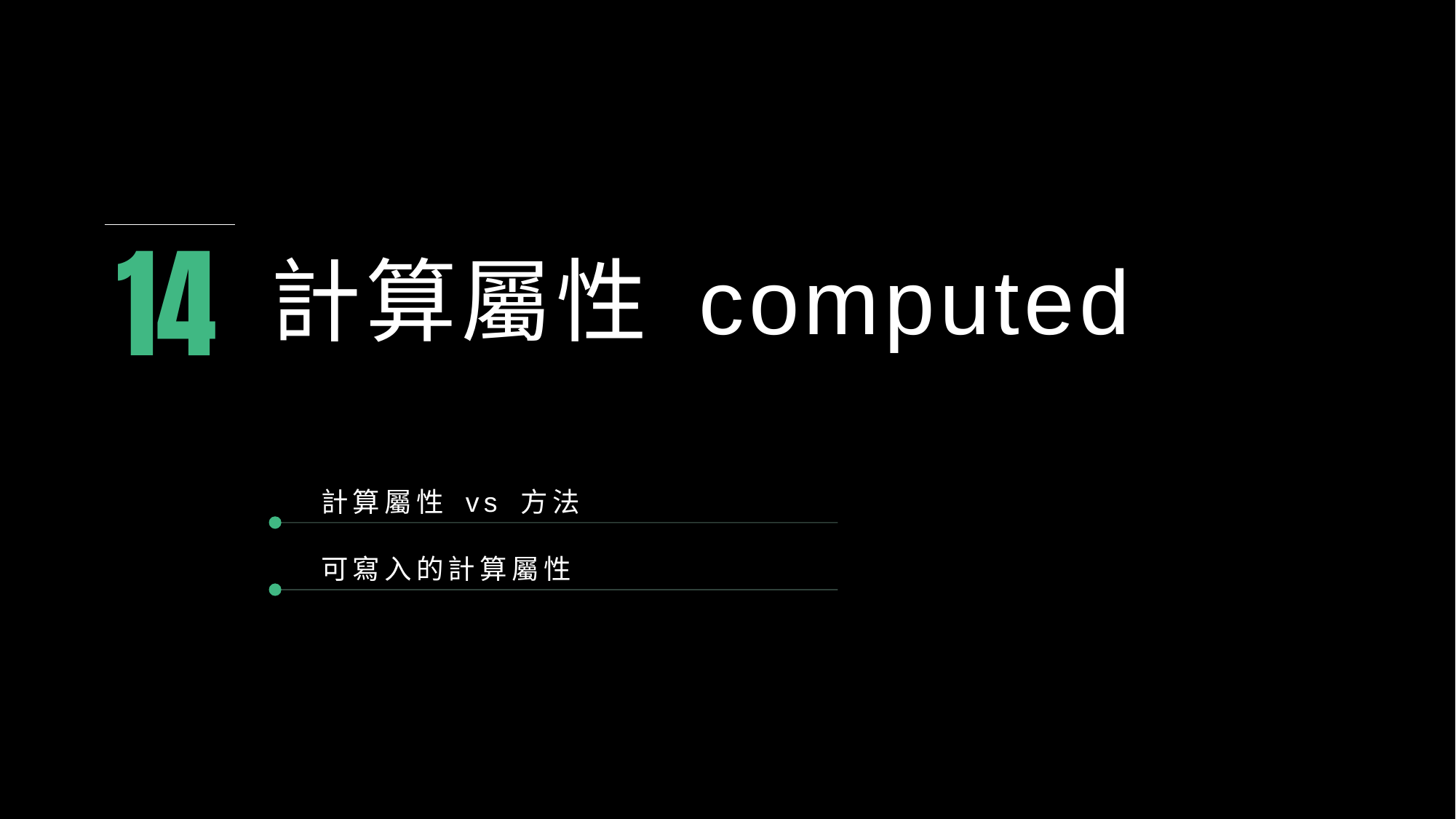

14
計算屬性 computed
計算屬性 vs 方法

可寫入的計算屬性